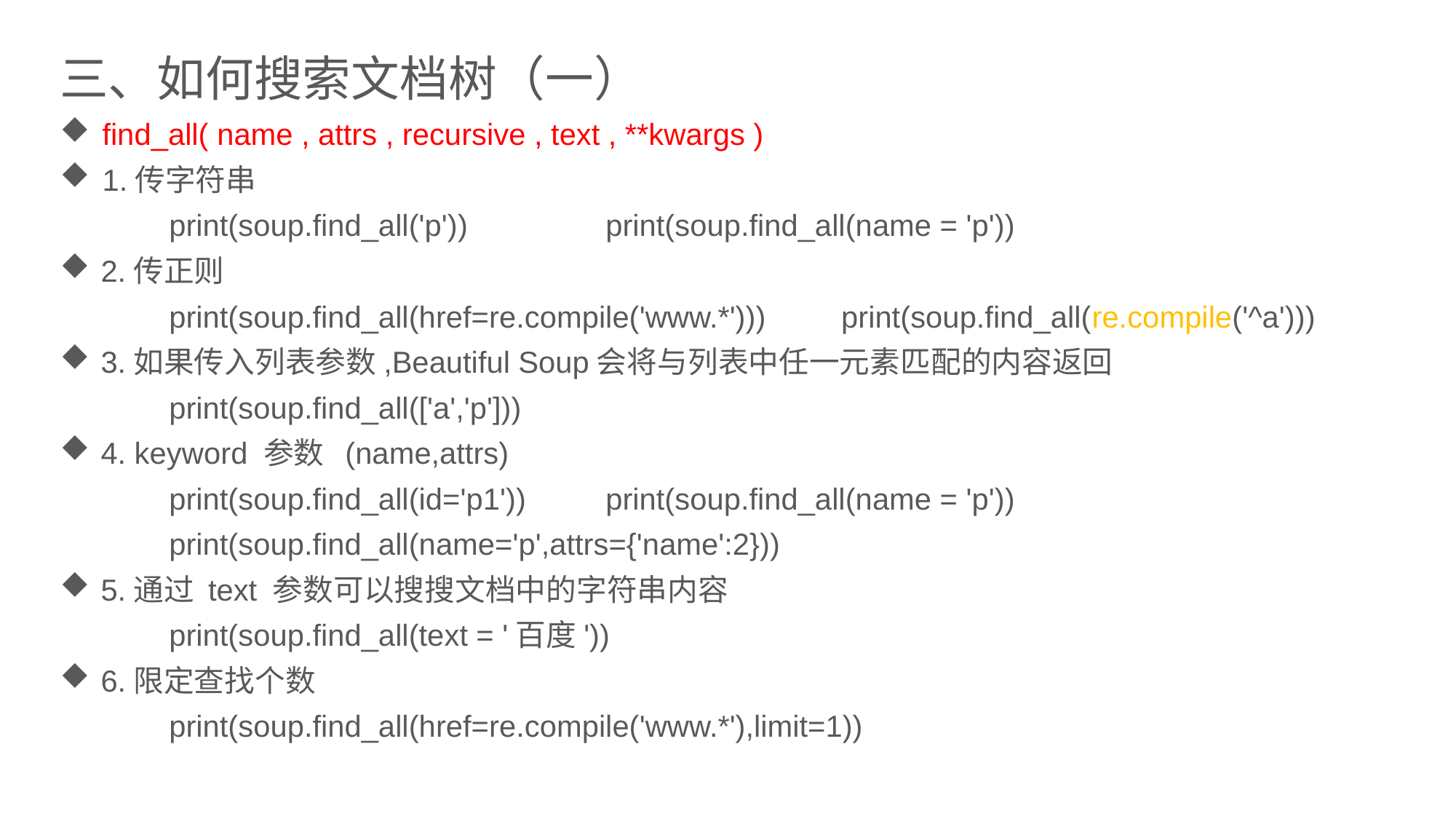

三、如何搜索文档树（一）
 find_all( name , attrs , recursive , text , **kwargs )
 1.传字符串
	print(soup.find_all('p'))     	print(soup.find_all(name = 'p'))
2.传正则
	print(soup.find_all(href=re.compile('www.*')))         print(soup.find_all(re.compile('^a')))
3.如果传入列表参数,Beautiful Soup会将与列表中任一元素匹配的内容返回
	print(soup.find_all(['a','p']))
4. keyword 参数  (name,attrs)
	print(soup.find_all(id='p1')) 	print(soup.find_all(name = 'p'))
	print(soup.find_all(name='p',attrs={'name':2}))
5.通过 text 参数可以搜搜文档中的字符串内容
	print(soup.find_all(text = '百度'))
6.限定查找个数
	print(soup.find_all(href=re.compile('www.*'),limit=1))